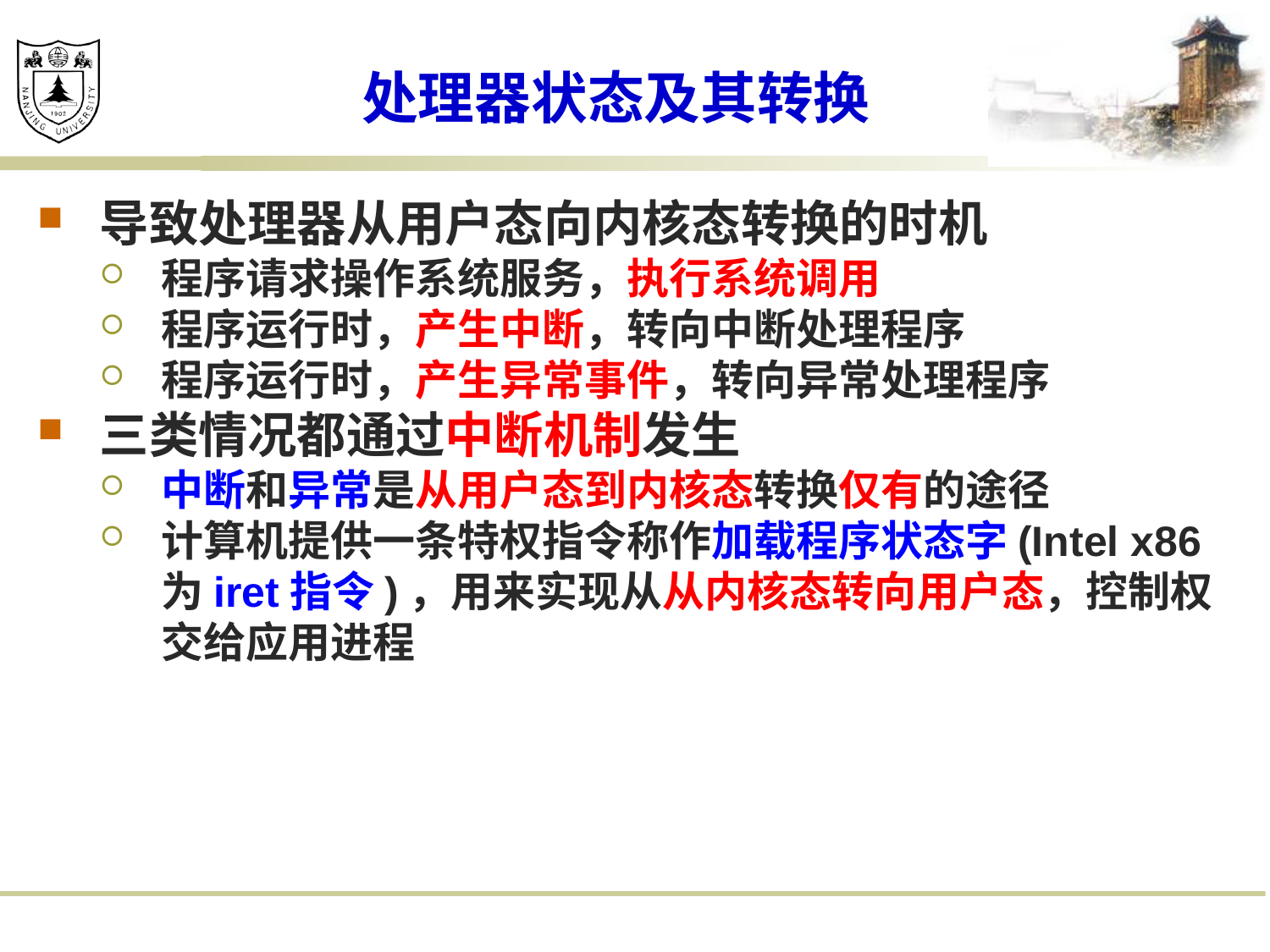

# 处理器状态及其转换
导致处理器从用户态向内核态转换的时机
程序请求操作系统服务，执行系统调用
程序运行时，产生中断，转向中断处理程序
程序运行时，产生异常事件，转向异常处理程序
三类情况都通过中断机制发生
中断和异常是从用户态到内核态转换仅有的途径
计算机提供一条特权指令称作加载程序状态字(Intel x86为iret指令)，用来实现从从内核态转向用户态，控制权交给应用进程

11